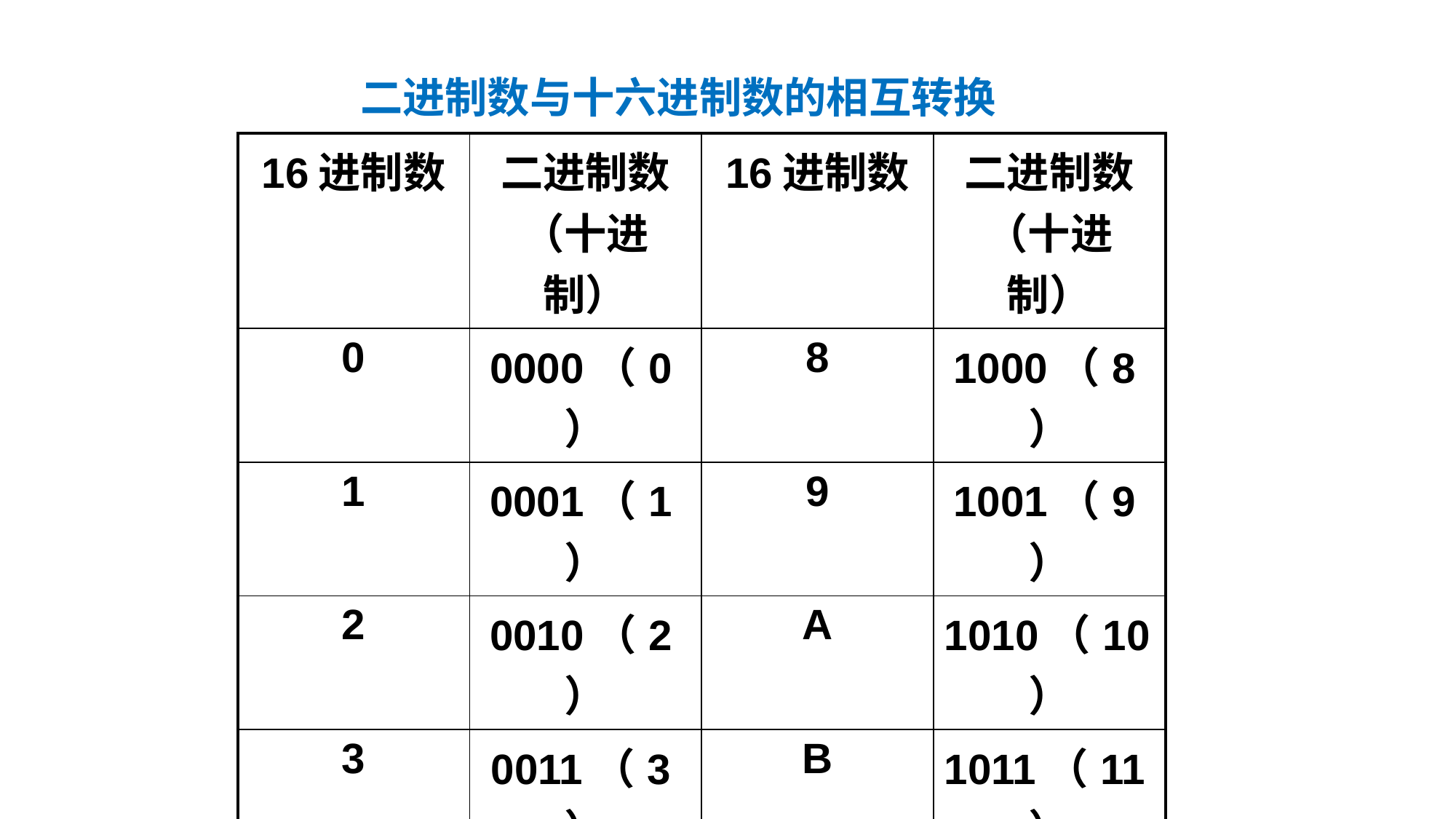

# 二进制数与十六进制数的相互转换
| 16进制数 | 二进制数（十进制） | 16进制数 | 二进制数（十进制） |
| --- | --- | --- | --- |
| 0 | 0000（0） | 8 | 1000（8） |
| 1 | 0001（1） | 9 | 1001（9） |
| 2 | 0010（2） | A | 1010（10） |
| 3 | 0011（3） | B | 1011（11） |
| 4 | 0100（4） | C | 1100（12） |
| 5 | 0101（5） | D | 1101（13） |
| 6 | 0110（6） | E | 1110（14） |
| 7 | 0111（7） | F | 1111（15） |